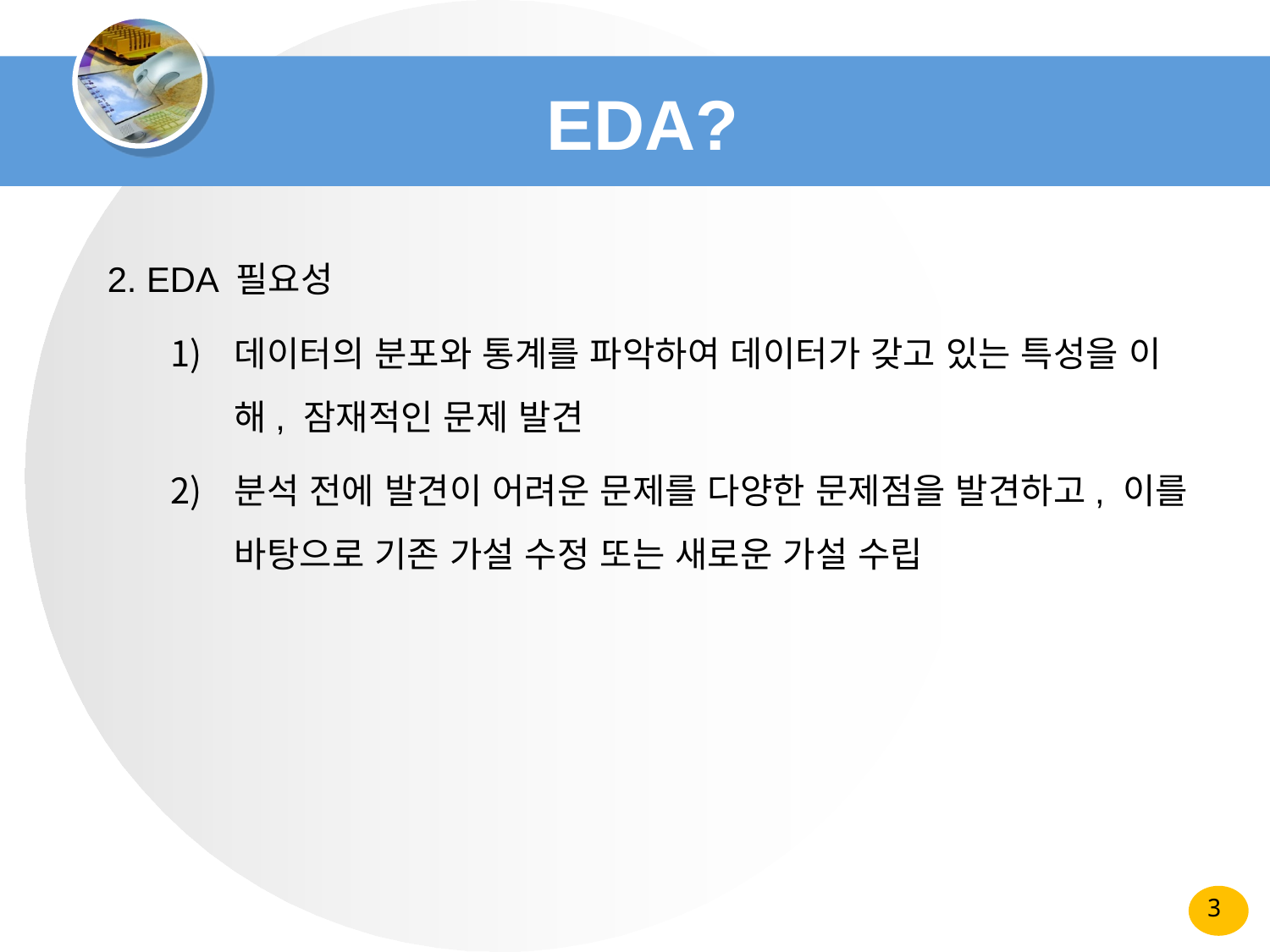

# EDA?
2. EDA 필요성
데이터의 분포와 통계를 파악하여 데이터가 갖고 있는 특성을 이해, 잠재적인 문제 발견
분석 전에 발견이 어려운 문제를 다양한 문제점을 발견하고, 이를 바탕으로 기존 가설 수정 또는 새로운 가설 수립
3